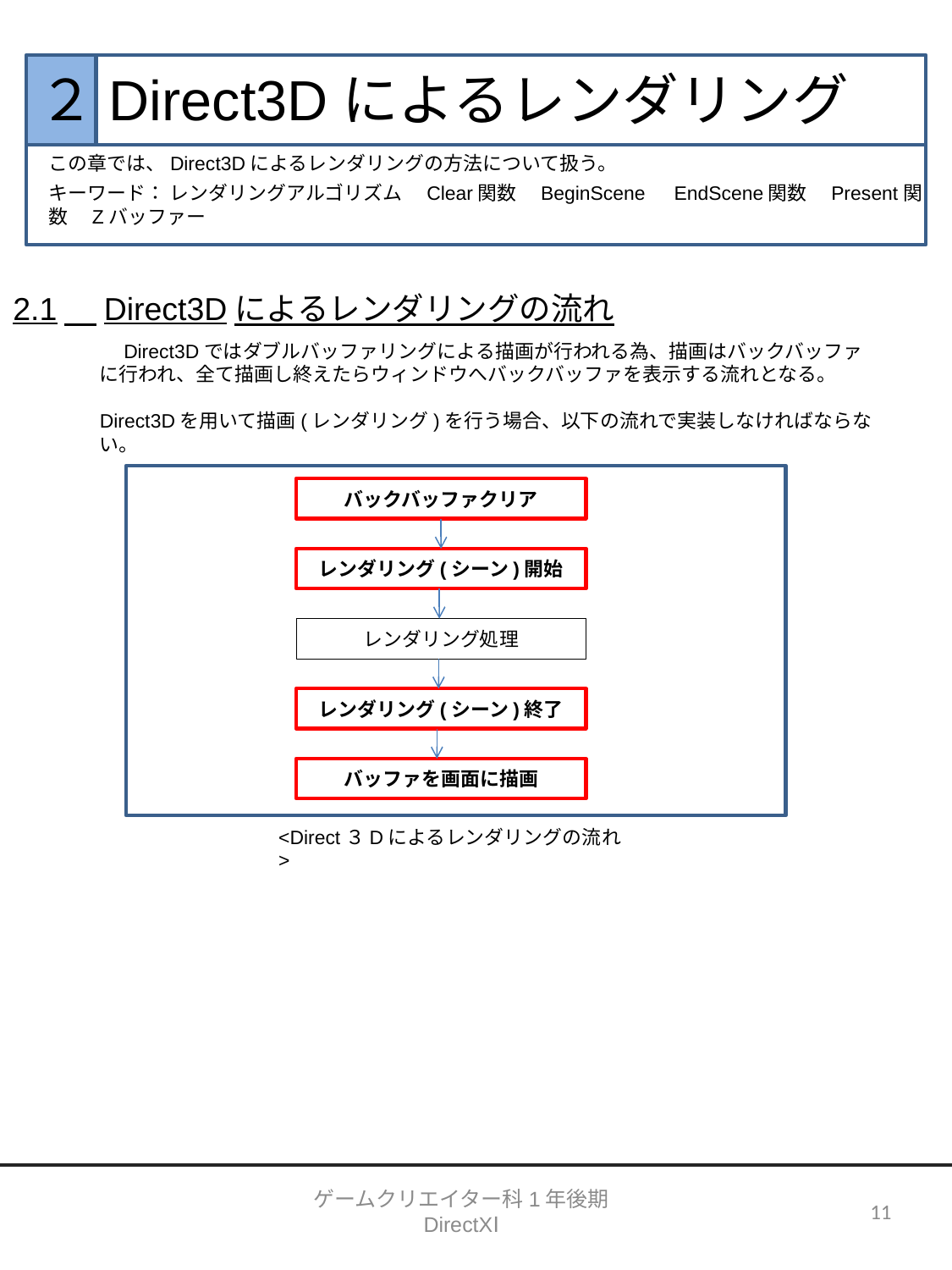

２
# Direct3Dによるレンダリング

この章では、Direct3Dによるレンダリングの方法について扱う。
キーワード： レンダリングアルゴリズム　Clear関数　BeginScene　EndScene関数　Present関数　Zバッファー
2.1　Direct3Dによるレンダリングの流れ
　Direct3Dではダブルバッファリングによる描画が行われる為、描画はバックバッファに行われ、全て描画し終えたらウィンドウへバックバッファを表示する流れとなる。

Direct3Dを用いて描画(レンダリング)を行う場合、以下の流れで実装しなければならない。

バックバッファクリア
レンダリング(シーン)開始
レンダリング処理
レンダリング(シーン)終了
バッファを画面に描画
<Direct３Dによるレンダリングの流れ>
ゲームクリエイター科1年後期 DirectXⅠ
11